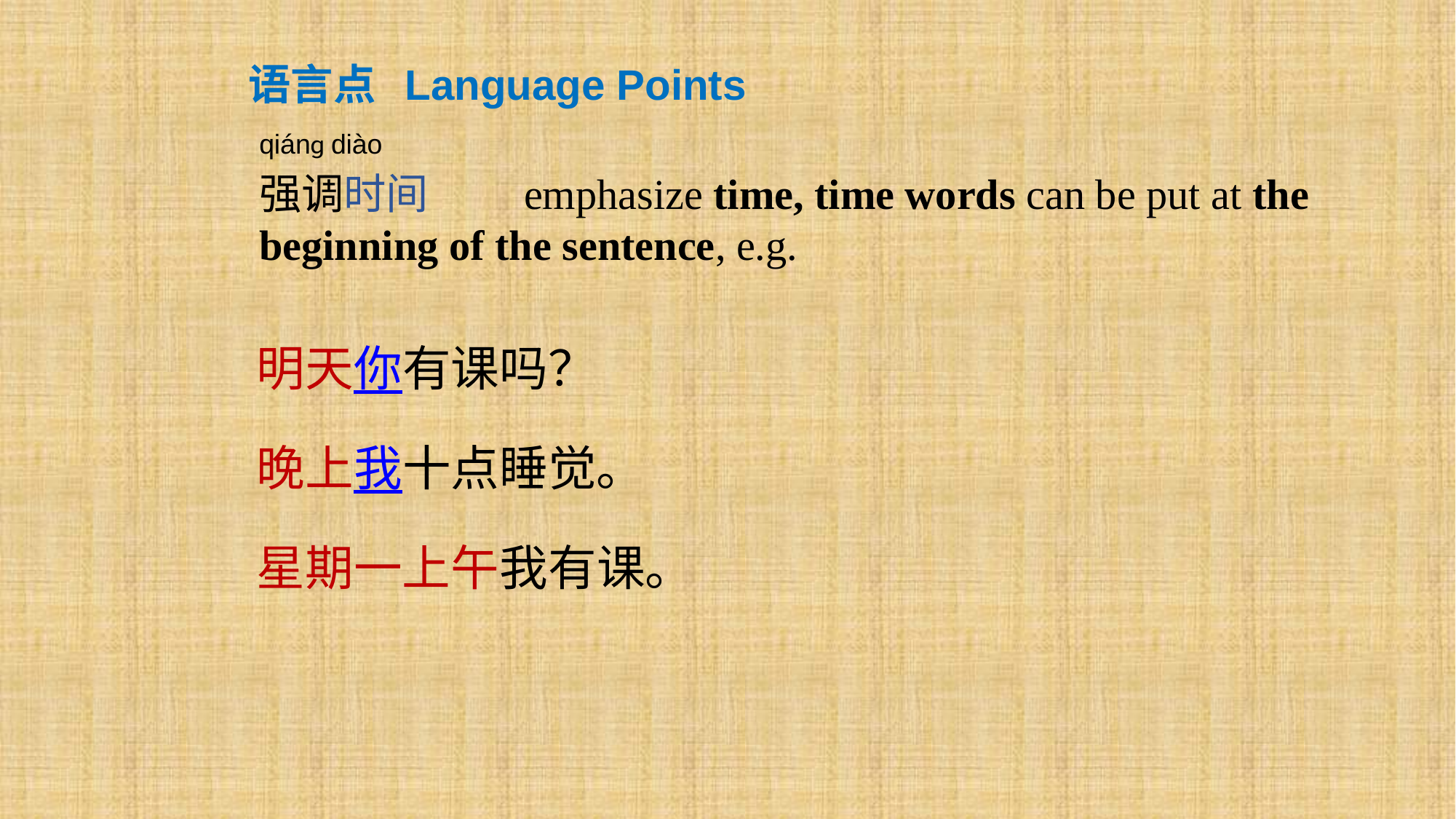

语言点  Language Points
qiánɡ diào
强调时间         emphasize time, time words can be put at the beginning of the sentence, e.g.
明天你有课吗？
晚上我十点睡觉。
星期一上午我有课。